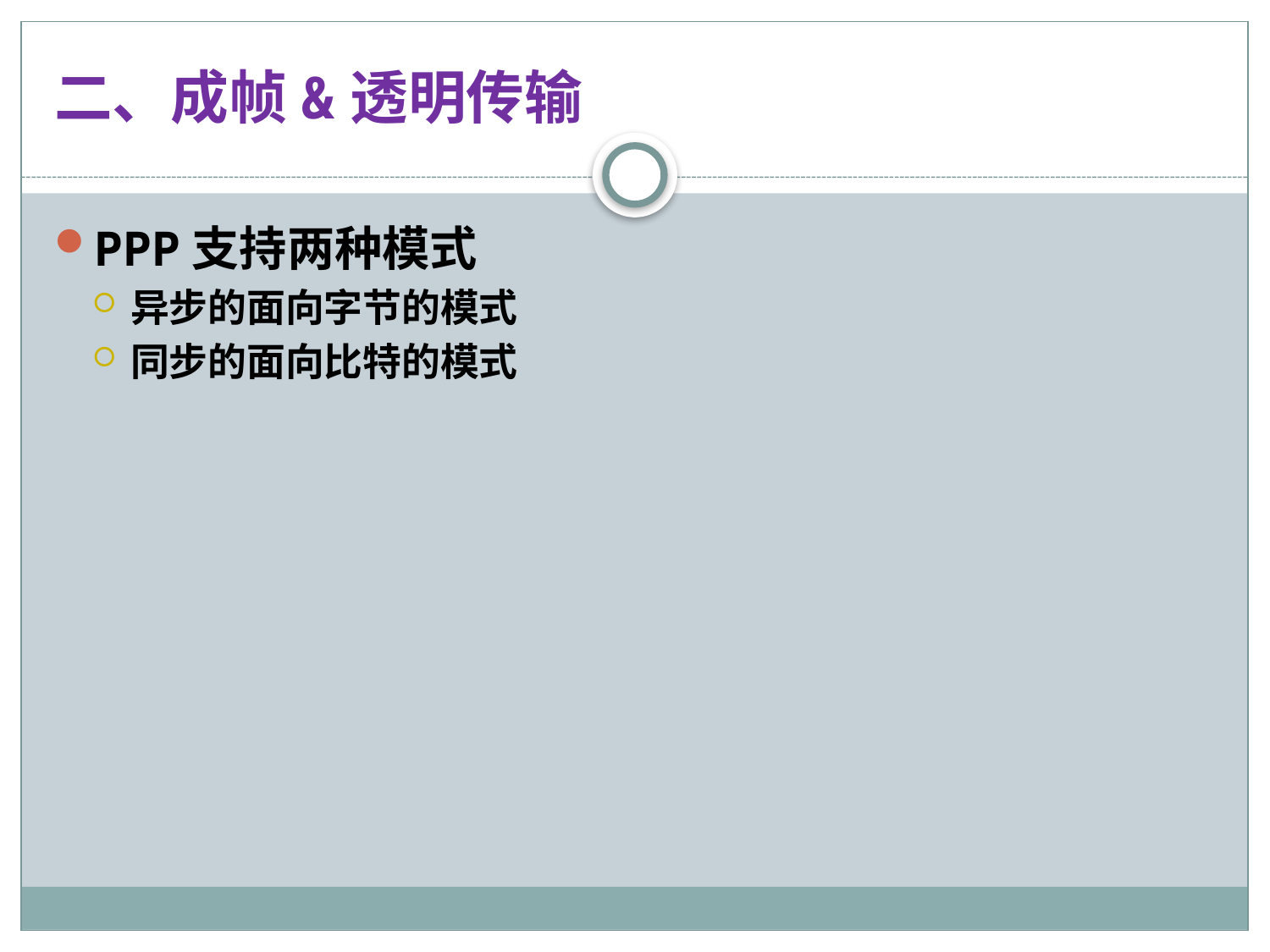

# 二、成帧&透明传输
PPP支持两种模式
异步的面向字节的模式
同步的面向比特的模式